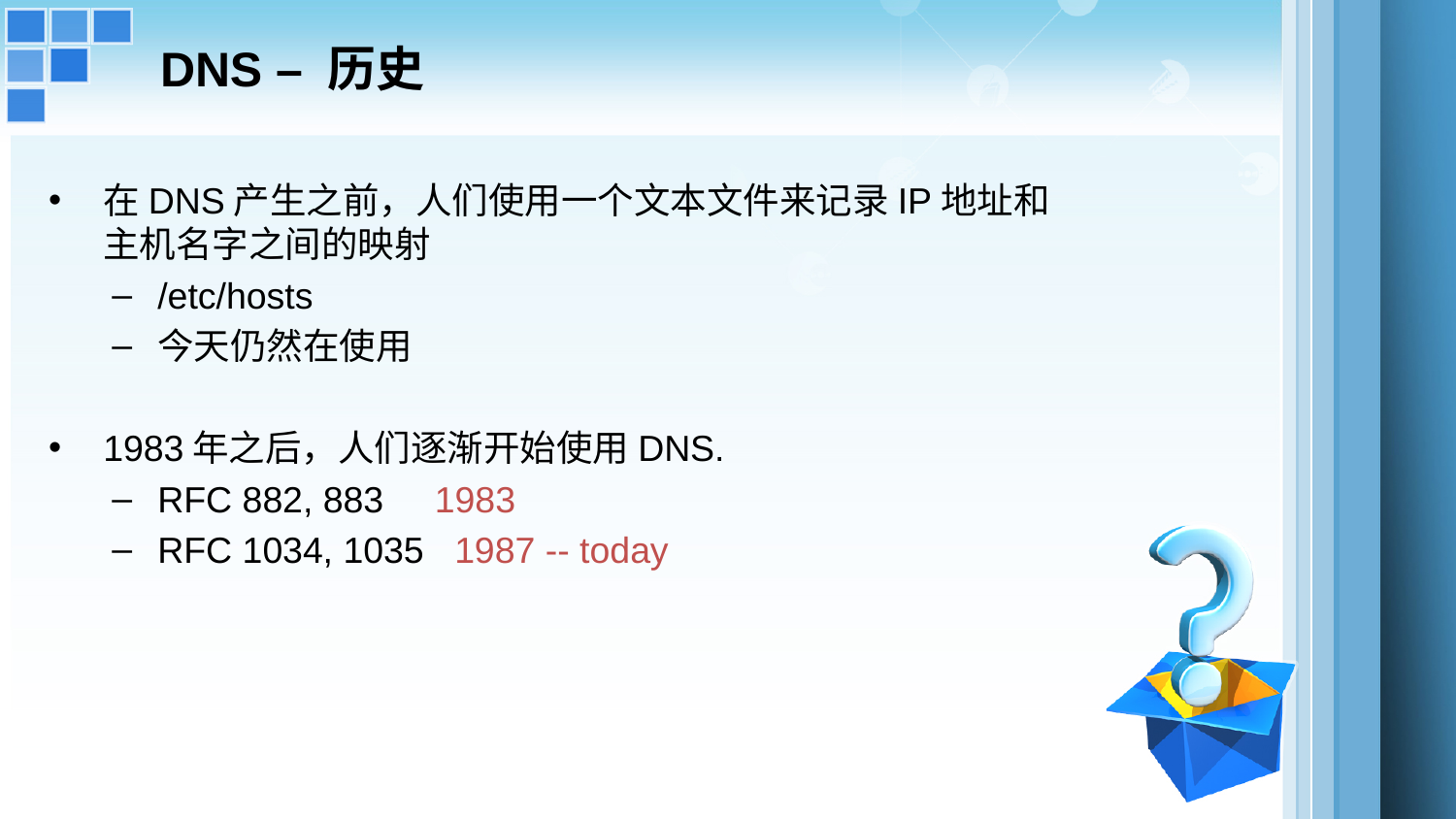

# DNS – 历史
在DNS产生之前，人们使用一个文本文件来记录IP地址和主机名字之间的映射
/etc/hosts
今天仍然在使用

1983年之后，人们逐渐开始使用DNS.
RFC 882, 883     1983
RFC 1034, 1035   1987 -- today